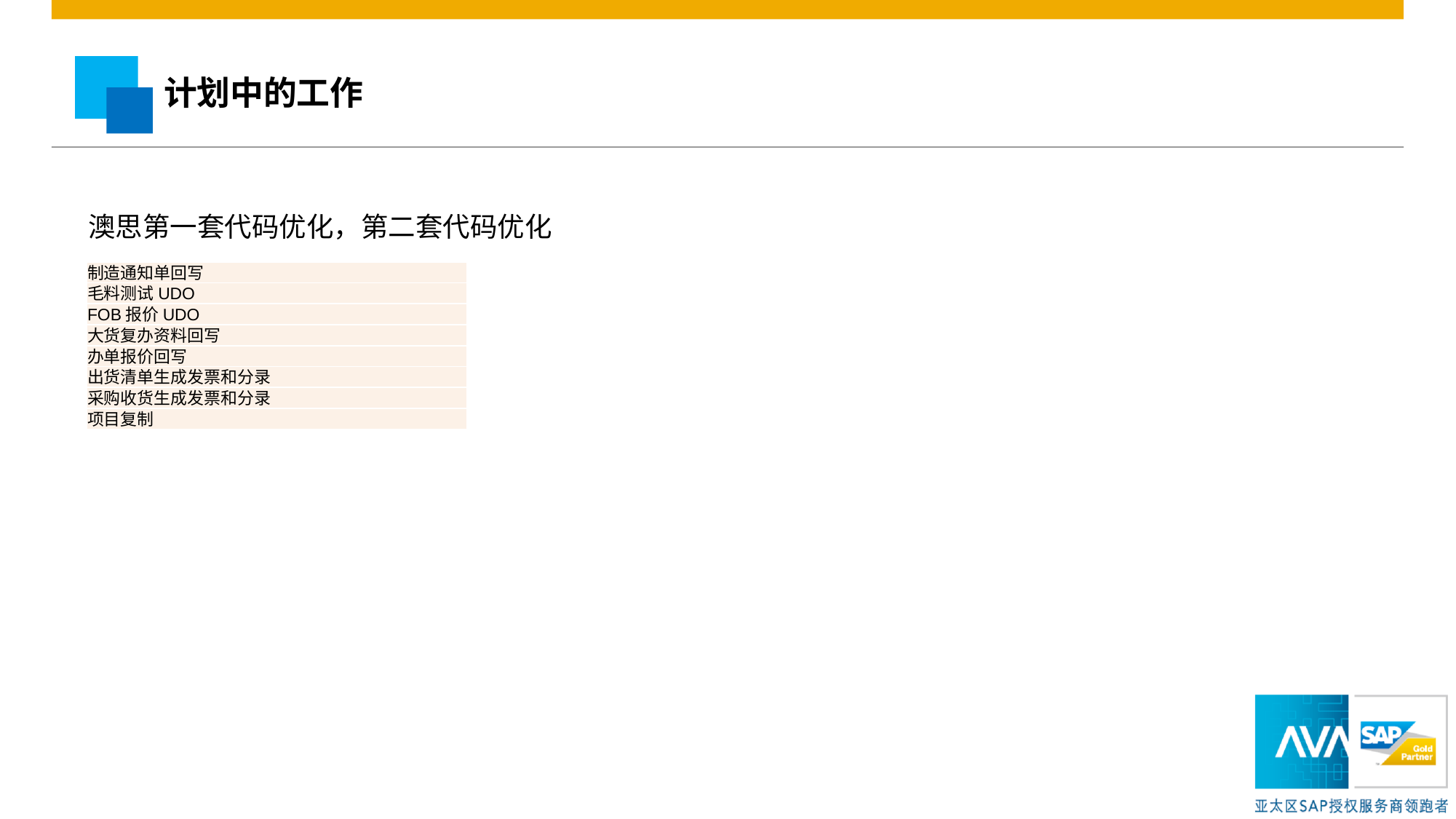

计划中的工作
澳思第一套代码优化，第二套代码优化
| 制造通知单回写 |
| --- |
| 毛料测试UDO |
| FOB报价UDO |
| 大货复办资料回写 |
| 办单报价回写 |
| 出货清单生成发票和分录 |
| 采购收货生成发票和分录 |
| 项目复制 |